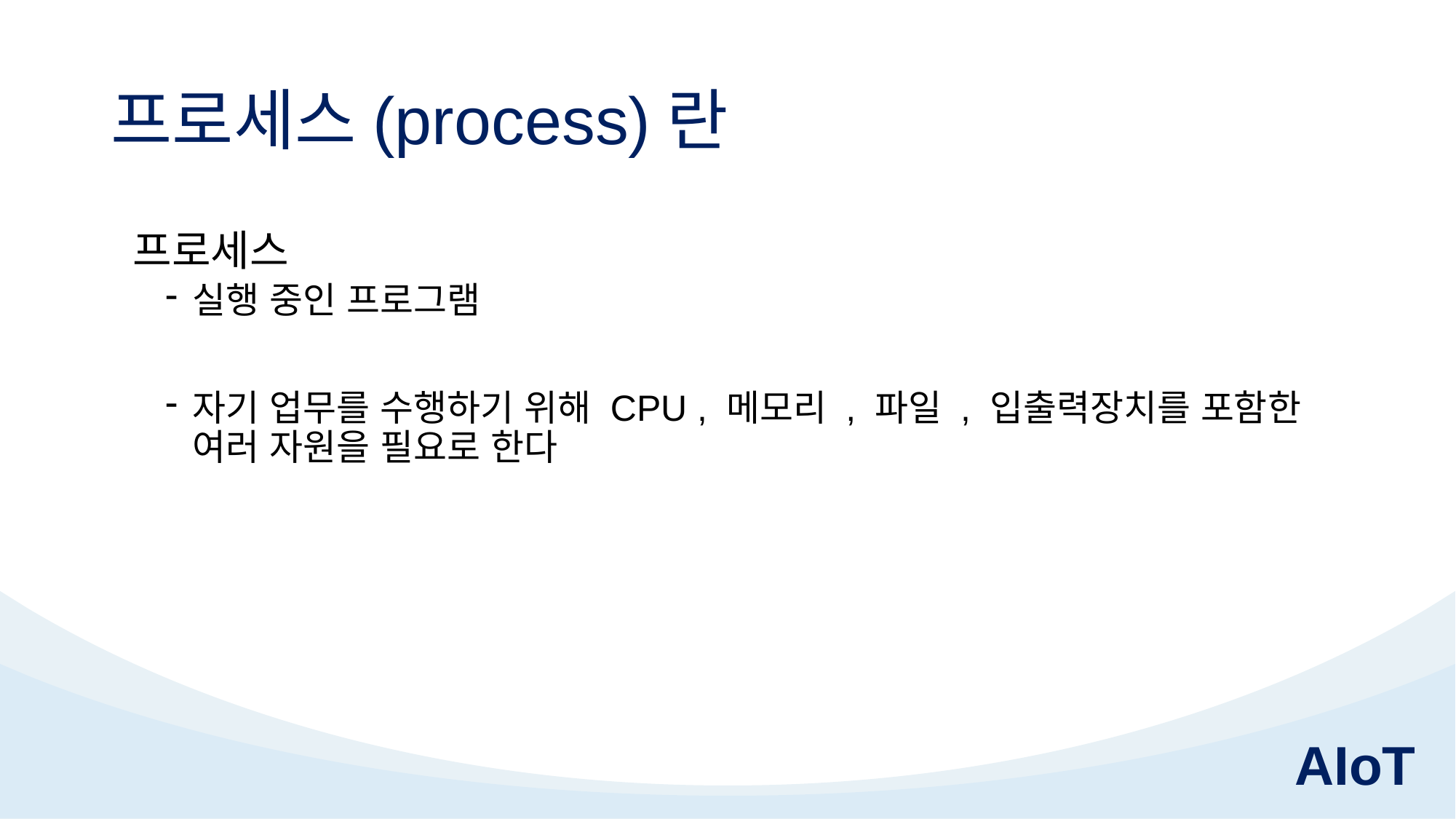

# 프로세스(process)란
 프로세스
실행 중인 프로그램

자기 업무를 수행하기 위해 CPU , 메모리 , 파일 , 입출력장치를 포함한 여러 자원을 필요로 한다